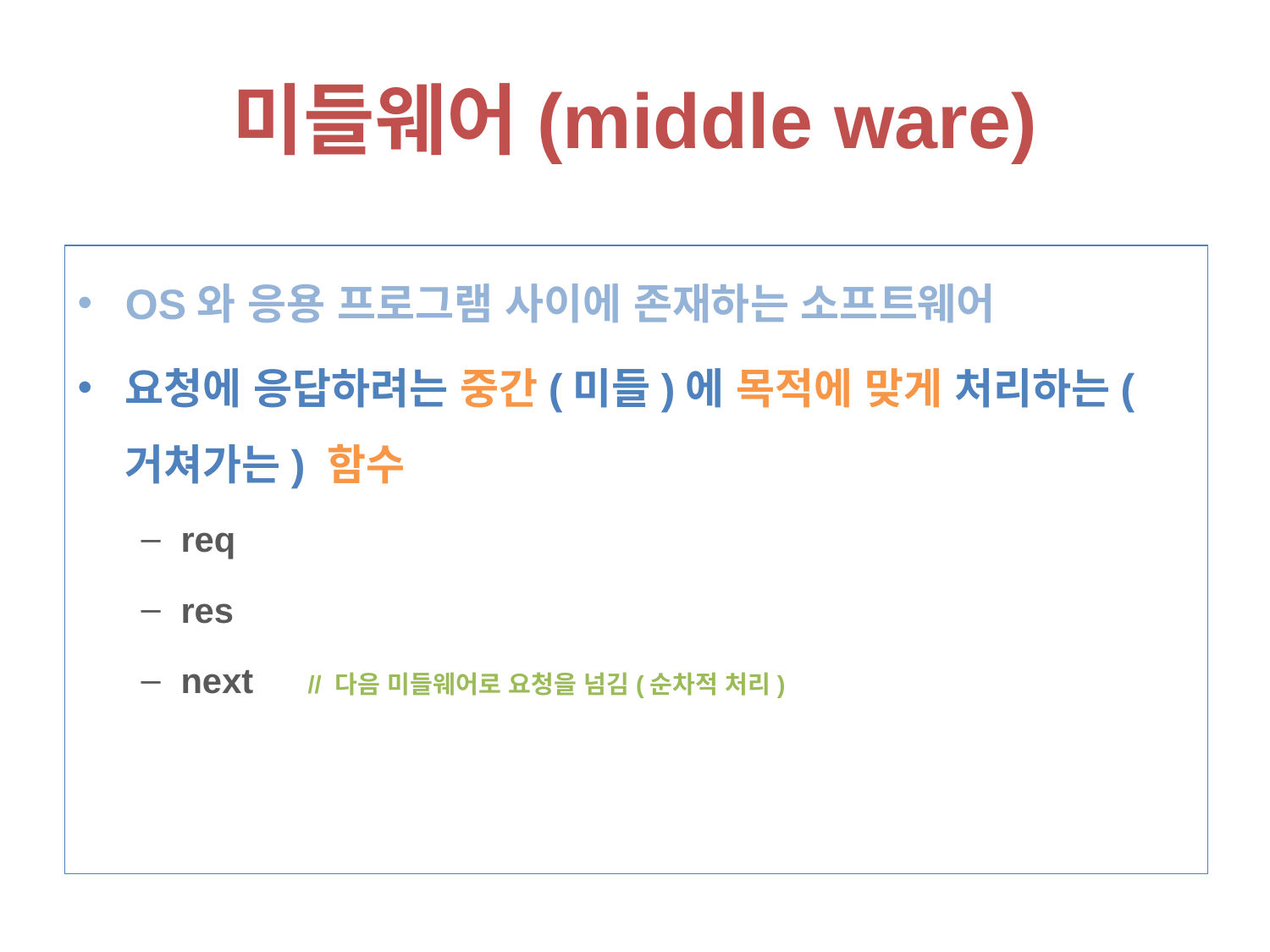

미들웨어(middle ware)
OS와 응용 프로그램 사이에 존재하는 소프트웨어
요청에 응답하려는 중간(미들)에 목적에 맞게 처리하는(거쳐가는) 함수
req
res
next	// 다음 미들웨어로 요청을 넘김(순차적 처리)